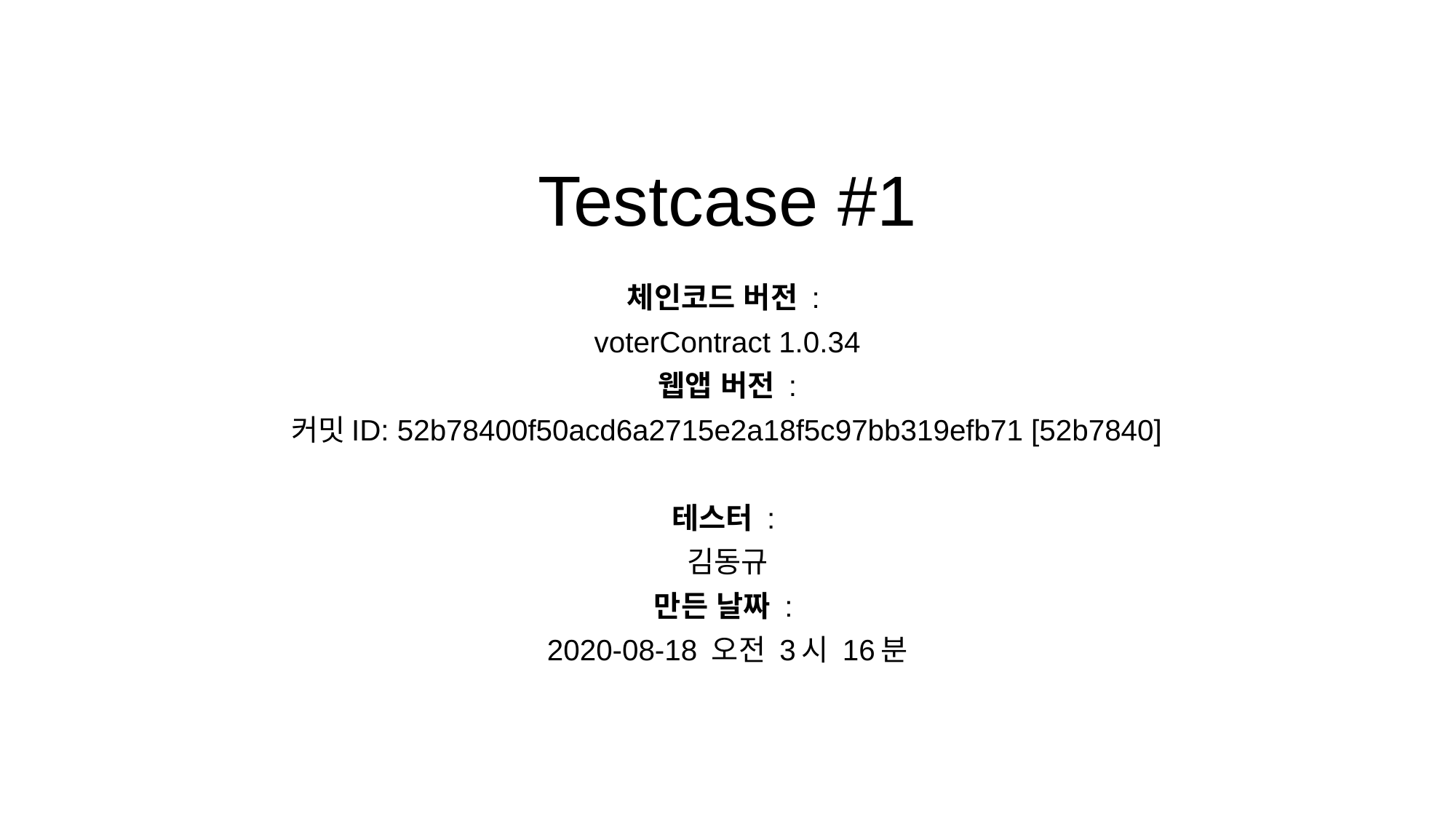

# Testcase #1
체인코드 버전 :
voterContract 1.0.34
웹앱 버전 :
커밋ID: 52b78400f50acd6a2715e2a18f5c97bb319efb71 [52b7840]

테스터 :
김동규
만든 날짜 :
2020-08-18 오전 3시 16분